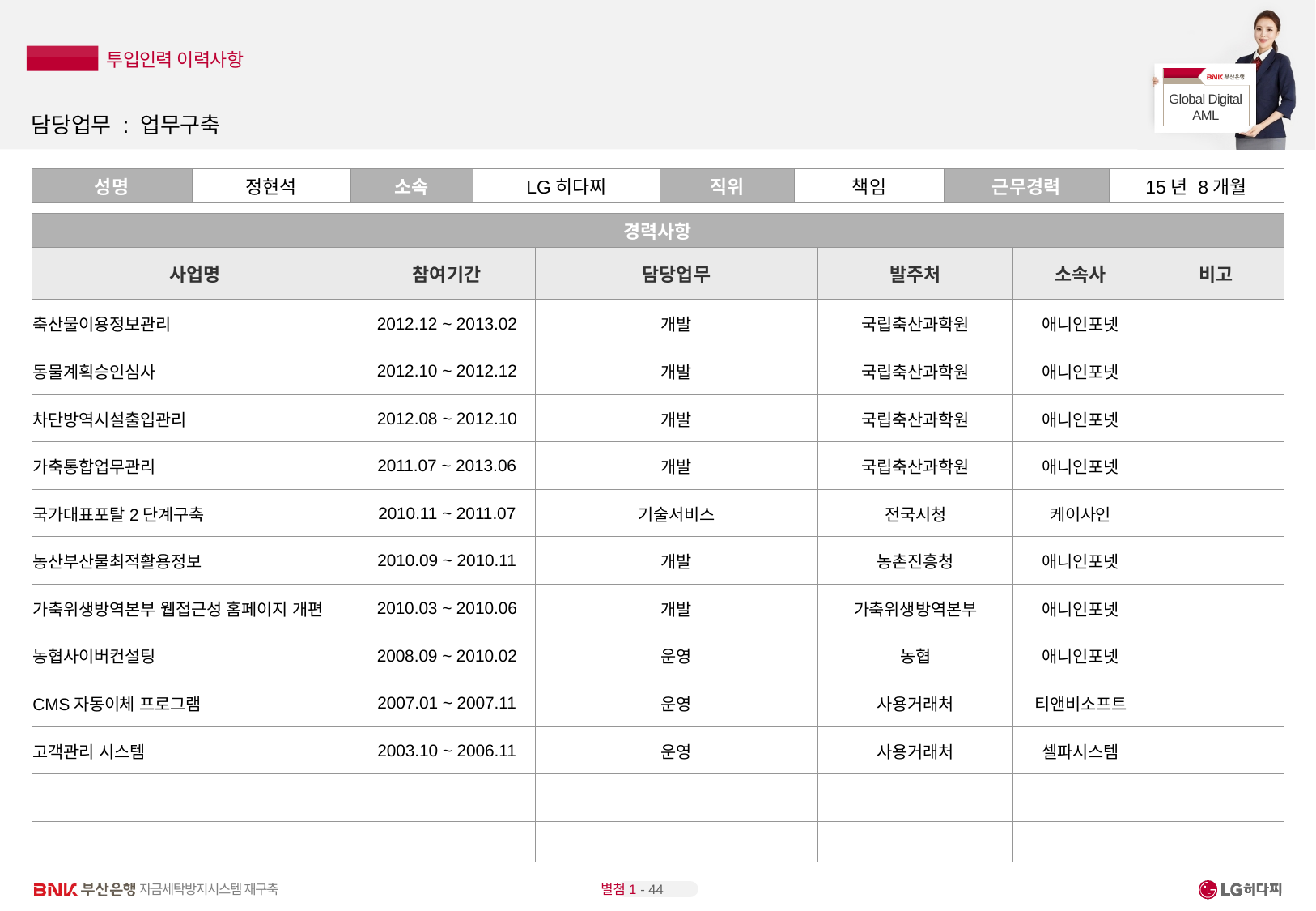

# 담당업무 : 업무구축
| 성명 | 정현석 | 소속 | LG히다찌 | 직위 | 책임 | 근무경력 | 15년 8개월 |
| --- | --- | --- | --- | --- | --- | --- | --- |
| 경력사항 |  |  |  |  |  |
| --- | --- | --- | --- | --- | --- |
| 사업명 | 참여기간 | 담당업무 | 발주처 | 소속사 | 비고 |
| 축산물이용정보관리 | 2012.12 ~ 2013.02 | 개발 | 국립축산과학원 | 애니인포넷 |  |
| 동물계획승인심사 | 2012.10 ~ 2012.12 | 개발 | 국립축산과학원 | 애니인포넷 |  |
| 차단방역시설출입관리 | 2012.08 ~ 2012.10 | 개발 | 국립축산과학원 | 애니인포넷 |  |
| 가축통합업무관리 | 2011.07 ~ 2013.06 | 개발 | 국립축산과학원 | 애니인포넷 |  |
| 국가대표포탈2단계구축 | 2010.11 ~ 2011.07 | 기술서비스 | 전국시청 | 케이사인 |  |
| 농산부산물최적활용정보 | 2010.09 ~ 2010.11 | 개발 | 농촌진흥청 | 애니인포넷 |  |
| 가축위생방역본부 웹접근성 홈페이지 개편 | 2010.03 ~ 2010.06 | 개발 | 가축위생방역본부 | 애니인포넷 |  |
| 농협사이버컨설팅 | 2008.09 ~ 2010.02 | 운영 | 농협 | 애니인포넷 |  |
| CMS자동이체 프로그램 | 2007.01 ~ 2007.11 | 운영 | 사용거래처 | 티앤비소프트 |  |
| 고객관리 시스템 | 2003.10 ~ 2006.11 | 운영 | 사용거래처 | 셀파시스템 |  |
|  |  |  |  |  |  |
|  |  |  |  |  |  |
별첨1 - 44